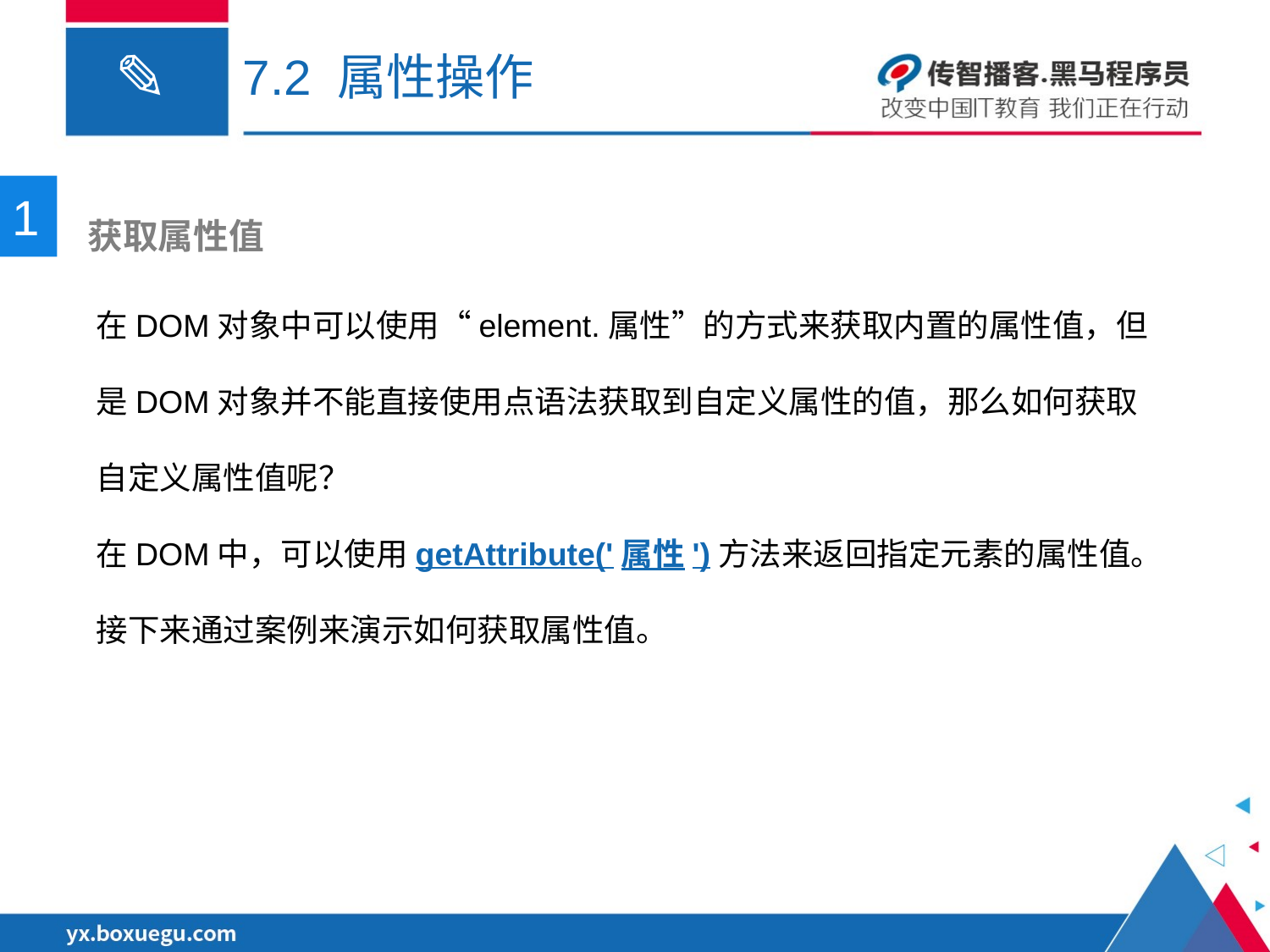

# 7.2 属性操作

1
  获取属性值
在DOM对象中可以使用“element.属性”的方式来获取内置的属性值，但是DOM对象并不能直接使用点语法获取到自定义属性的值，那么如何获取自定义属性值呢？
在DOM中，可以使用getAttribute('属性')方法来返回指定元素的属性值。接下来通过案例来演示如何获取属性值。